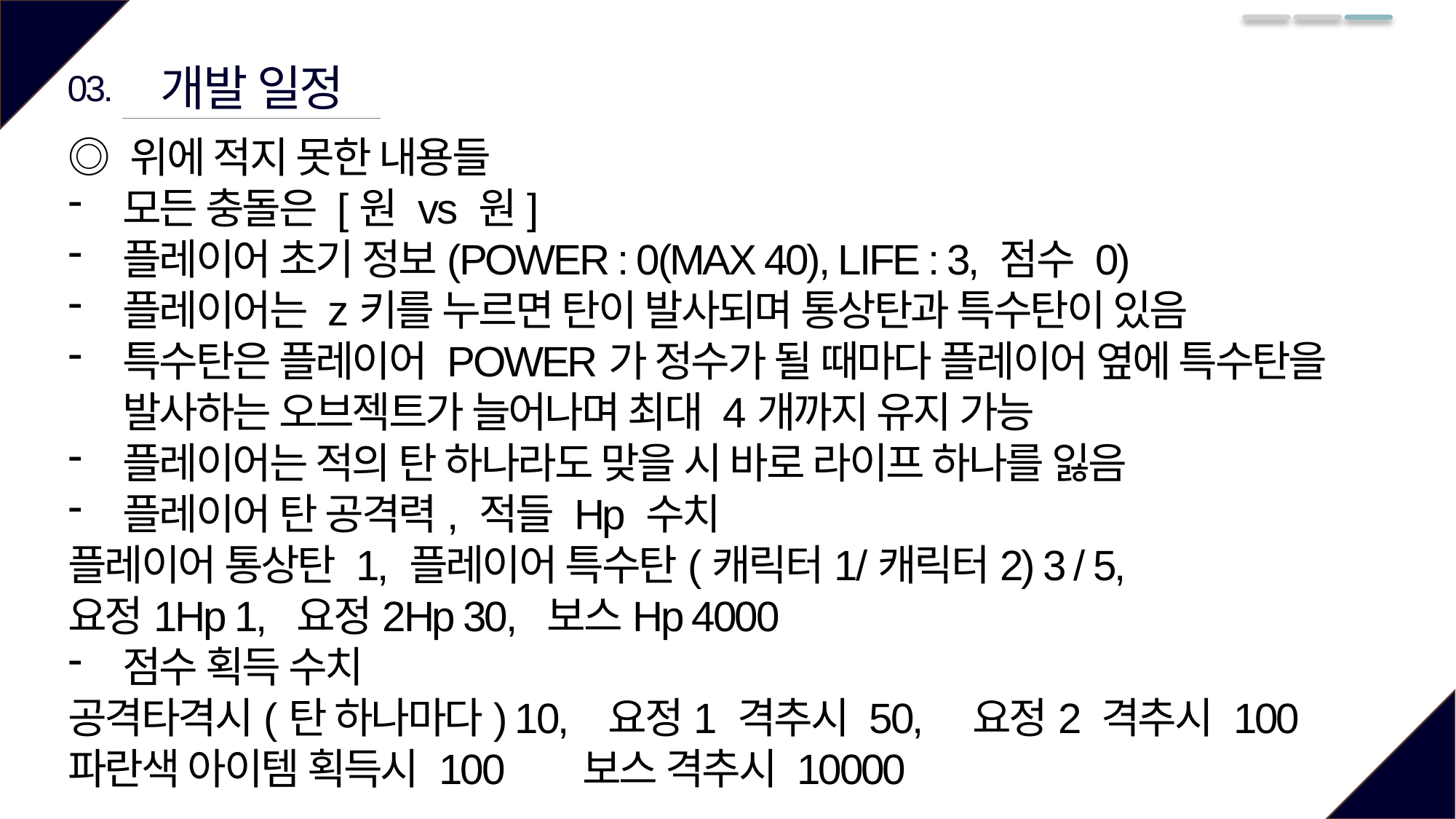

개발 일정
03.
◎ 위에 적지 못한 내용들
모든 충돌은 [원 vs 원]
플레이어 초기 정보(POWER : 0(MAX 40), LIFE : 3, 점수 0)
플레이어는 z키를 누르면 탄이 발사되며 통상탄과 특수탄이 있음
특수탄은 플레이어 POWER가 정수가 될 때마다 플레이어 옆에 특수탄을 발사하는 오브젝트가 늘어나며 최대 4개까지 유지 가능
플레이어는 적의 탄 하나라도 맞을 시 바로 라이프 하나를 잃음
플레이어 탄 공격력, 적들 Hp 수치
플레이어 통상탄 1, 플레이어 특수탄(캐릭터1/캐릭터2) 3 / 5,
요정1Hp 1,  요정2Hp 30,  보스Hp 4000
점수 획득 수치
공격타격시(탄 하나마다) 10,   요정1 격추시 50,    요정2 격추시 100
파란색 아이템 획득시 100       보스 격추시 10000